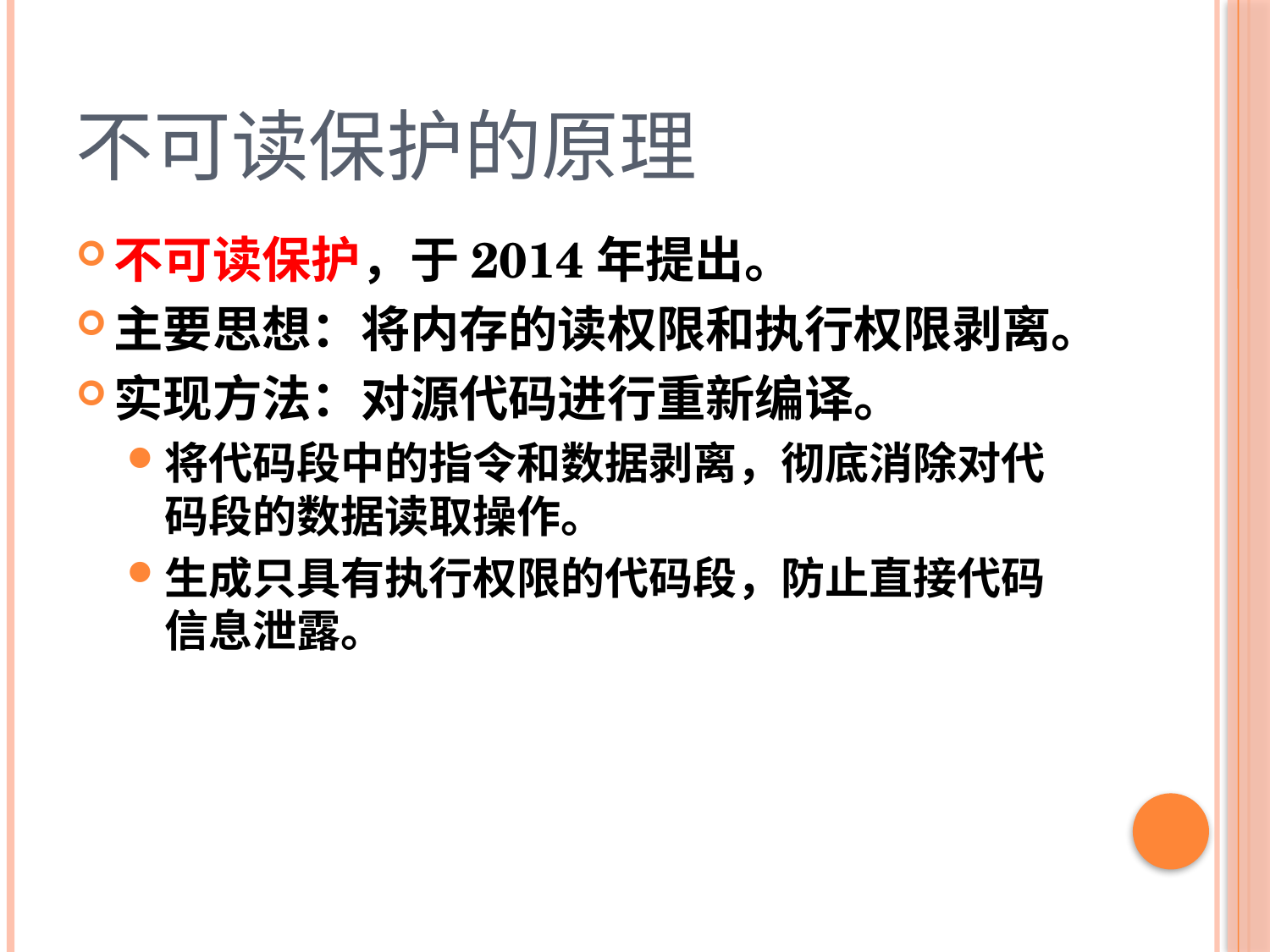

# 不可读保护的原理
不可读保护，于2014年提出。
主要思想：将内存的读权限和执行权限剥离。
实现方法：对源代码进行重新编译。
将代码段中的指令和数据剥离，彻底消除对代码段的数据读取操作。
生成只具有执行权限的代码段，防止直接代码信息泄露。